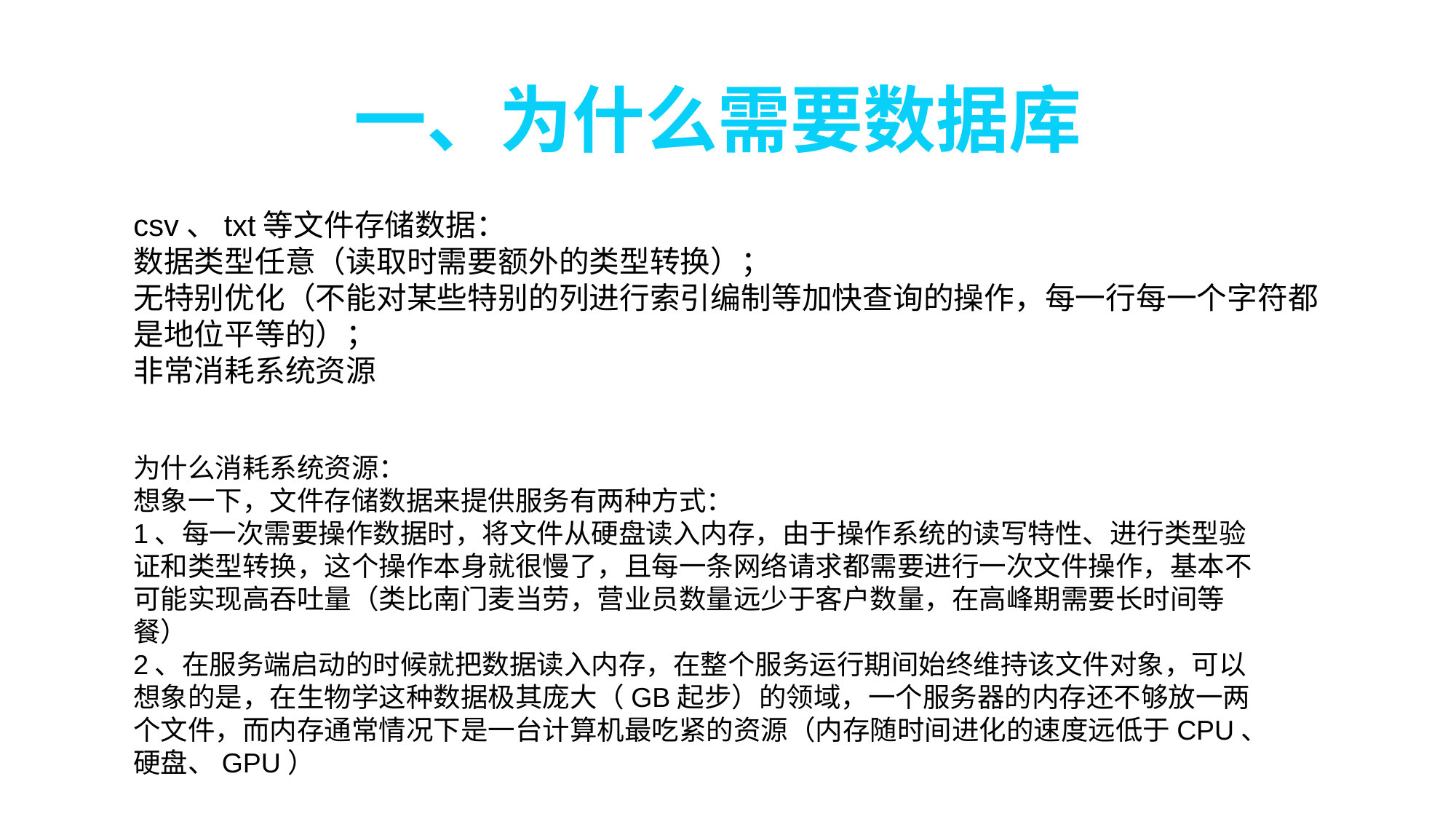

一、为什么需要数据库
csv、txt等文件存储数据：
数据类型任意（读取时需要额外的类型转换）；
无特别优化（不能对某些特别的列进行索引编制等加快查询的操作，每一行每一个字符都是地位平等的）；
非常消耗系统资源
为什么消耗系统资源：
想象一下，文件存储数据来提供服务有两种方式：
1、每一次需要操作数据时，将文件从硬盘读入内存，由于操作系统的读写特性、进行类型验证和类型转换，这个操作本身就很慢了，且每一条网络请求都需要进行一次文件操作，基本不可能实现高吞吐量（类比南门麦当劳，营业员数量远少于客户数量，在高峰期需要长时间等餐）
2、在服务端启动的时候就把数据读入内存，在整个服务运行期间始终维持该文件对象，可以想象的是，在生物学这种数据极其庞大（GB起步）的领域，一个服务器的内存还不够放一两个文件，而内存通常情况下是一台计算机最吃紧的资源（内存随时间进化的速度远低于CPU、硬盘、GPU）